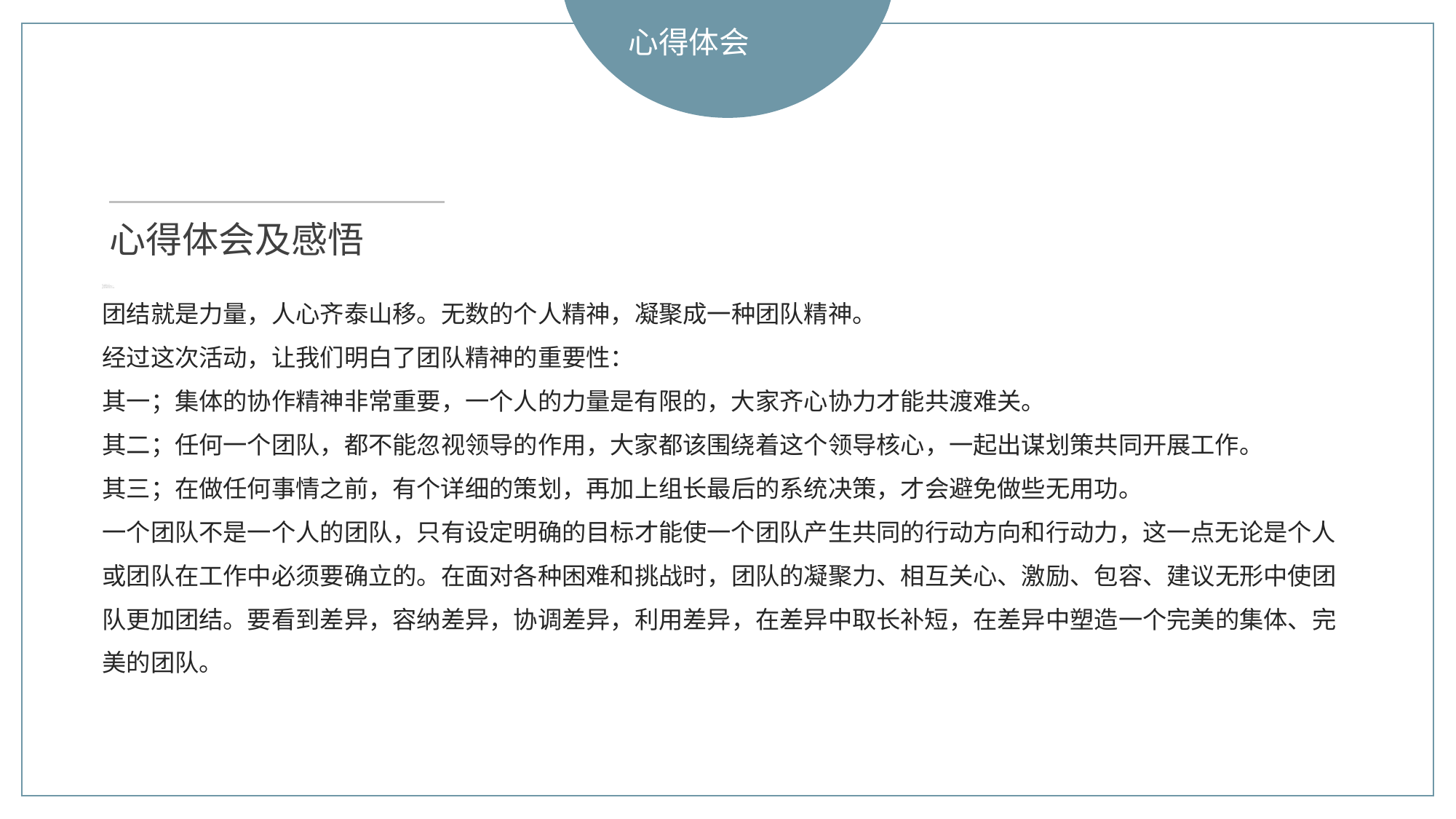

心得体会

心得体会及感悟
团结就是力量，人心齐泰山移。无数的个人精神，凝聚成一种团队精神。
经过这次活动，让我们明白了团队精神的重要性：
其一；集体的协作精神非常重要，一个人的力量是有限的，大家齐心协力才能共渡难关。
其二；任何一个团队，都不能忽视领导的作用，大家都该围绕着这个领导核心，一起出谋划策共同开展工作。
其三；在做任何事情之前，有个详细的策划，再加上组长最后的系统决策，才会避免做些无用功。
一个团队不是一个人的团队，只有设定明确的目标才能使一个团队产生共同的行动方向和行动力，这一点无论是个人或团队在工作中必须要确立的。在面对各种困难和挑战时，团队的凝聚力、相互关心、激励、包容、建议无形中使团队更加团结。要看到差异，容纳差异，协调差异，利用差异，在差异中取长补短，在差异中塑造一个完美的集体、完美的团队。